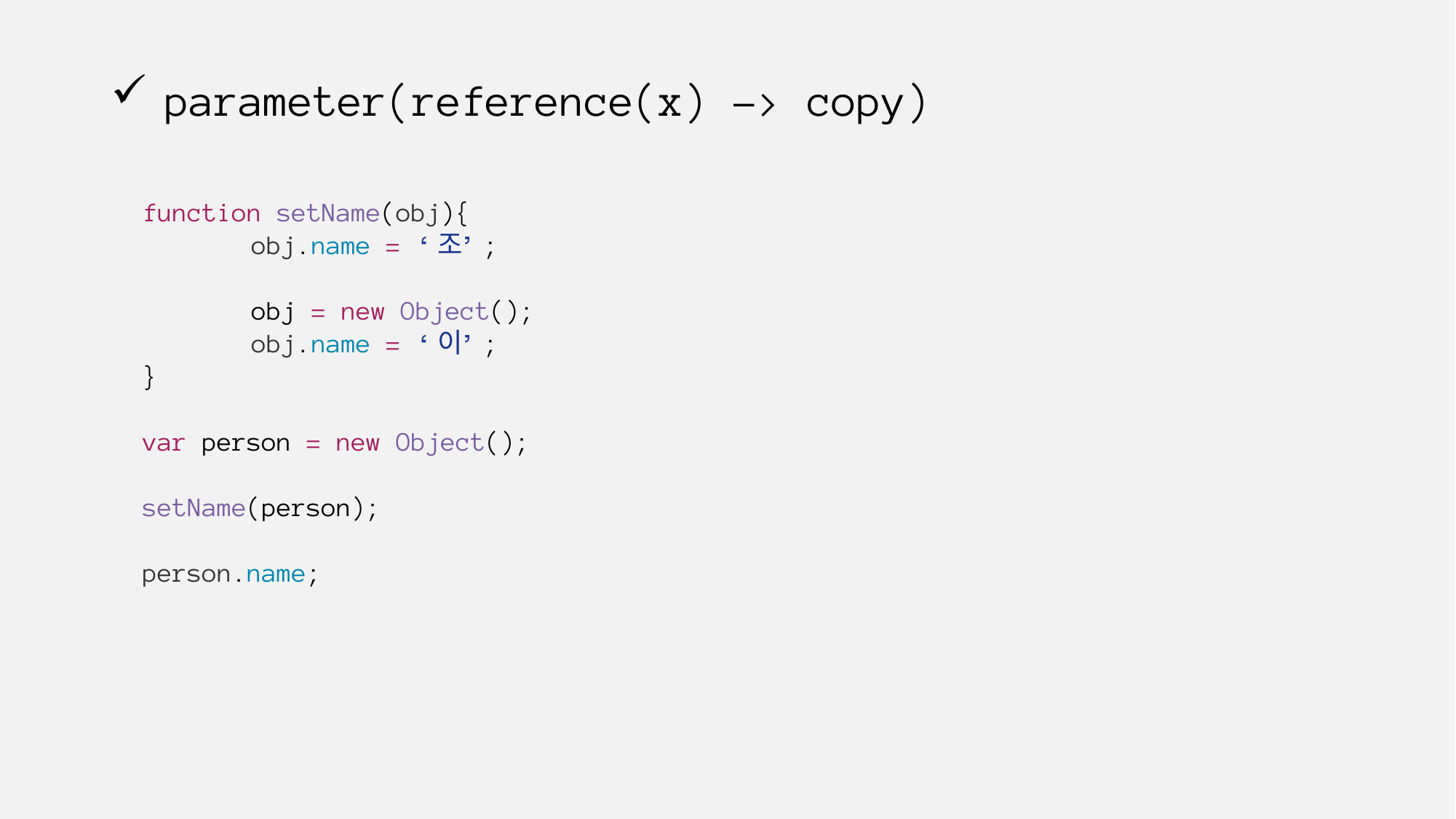

# parameter(reference(x) -> copy)
function setName(obj){
	obj.name = ‘조’;

	obj = new Object();
	obj.name = ‘이’;
}

var person = new Object();

setName(person);

person.name;